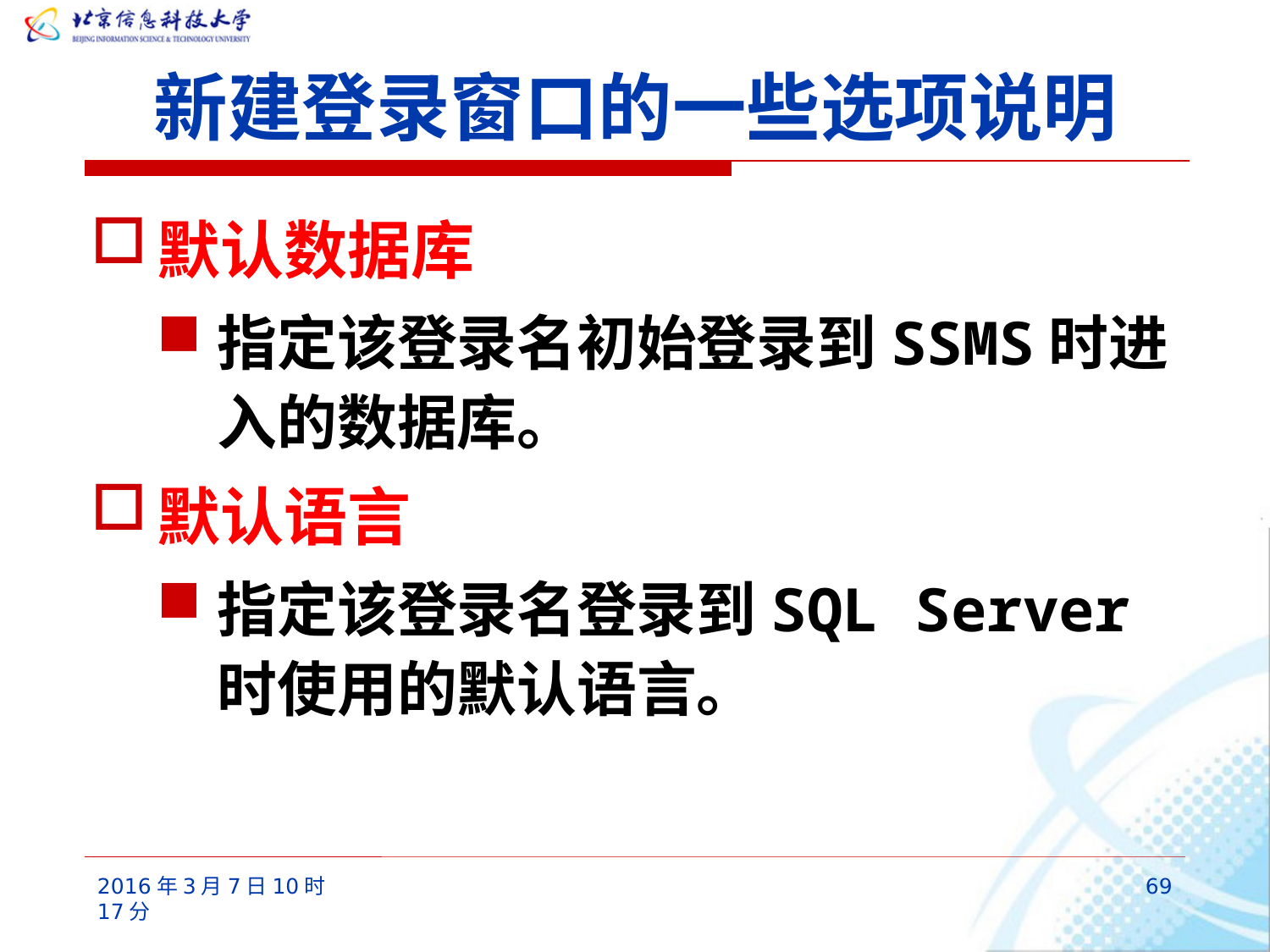

# 新建登录窗口的一些选项说明
默认数据库
指定该登录名初始登录到SSMS时进入的数据库。
默认语言
指定该登录名登录到SQL Server时使用的默认语言。
2016年3月7日10时17分
69